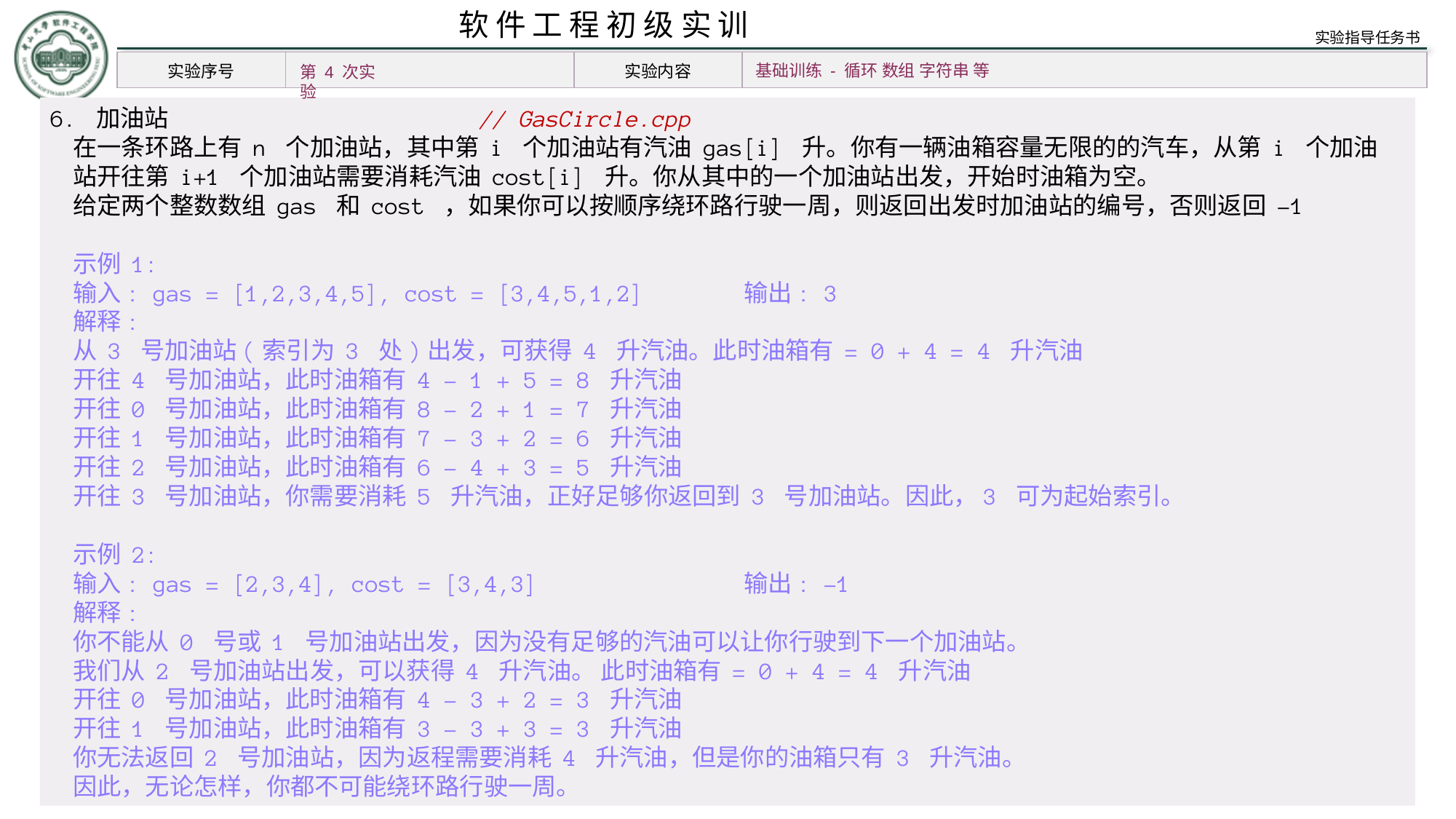

基础训练 - 循环 数组 字符串 等
第 4 次实验
6. 加油站                                                        // GasCircle.cpp
   在一条环路上有 n 个加油站，其中第 i 个加油站有汽油 gas[i] 升。你有一辆油箱容量无限的的汽车，从第 i 个加油
   站开往第 i+1 个加油站需要消耗汽油 cost[i] 升。你从其中的一个加油站出发，开始时油箱为空。
   给定两个整数数组 gas 和 cost ，如果你可以按顺序绕环路行驶一周，则返回出发时加油站的编号，否则返回 -1

   示例 1:
   输入: gas = [1,2,3,4,5], cost = [3,4,5,1,2]       输出: 3
   解释:
   从 3 号加油站(索引为 3 处)出发，可获得 4 升汽油。此时油箱有 = 0 + 4 = 4 升汽油
   开往 4 号加油站，此时油箱有 4 - 1 + 5 = 8 升汽油
   开往 0 号加油站，此时油箱有 8 - 2 + 1 = 7 升汽油
   开往 1 号加油站，此时油箱有 7 - 3 + 2 = 6 升汽油
   开往 2 号加油站，此时油箱有 6 - 4 + 3 = 5 升汽油
   开往 3 号加油站，你需要消耗 5 升汽油，正好足够你返回到 3 号加油站。因此，3 可为起始索引。

   示例 2:
   输入: gas = [2,3,4], cost = [3,4,3]               输出: -1
   解释:
   你不能从 0 号或 1 号加油站出发，因为没有足够的汽油可以让你行驶到下一个加油站。
   我们从 2 号加油站出发，可以获得 4 升汽油。 此时油箱有 = 0 + 4 = 4 升汽油
   开往 0 号加油站，此时油箱有 4 - 3 + 2 = 3 升汽油
   开往 1 号加油站，此时油箱有 3 - 3 + 3 = 3 升汽油
   你无法返回 2 号加油站，因为返程需要消耗 4 升汽油，但是你的油箱只有 3 升汽油。
   因此，无论怎样，你都不可能绕环路行驶一周。